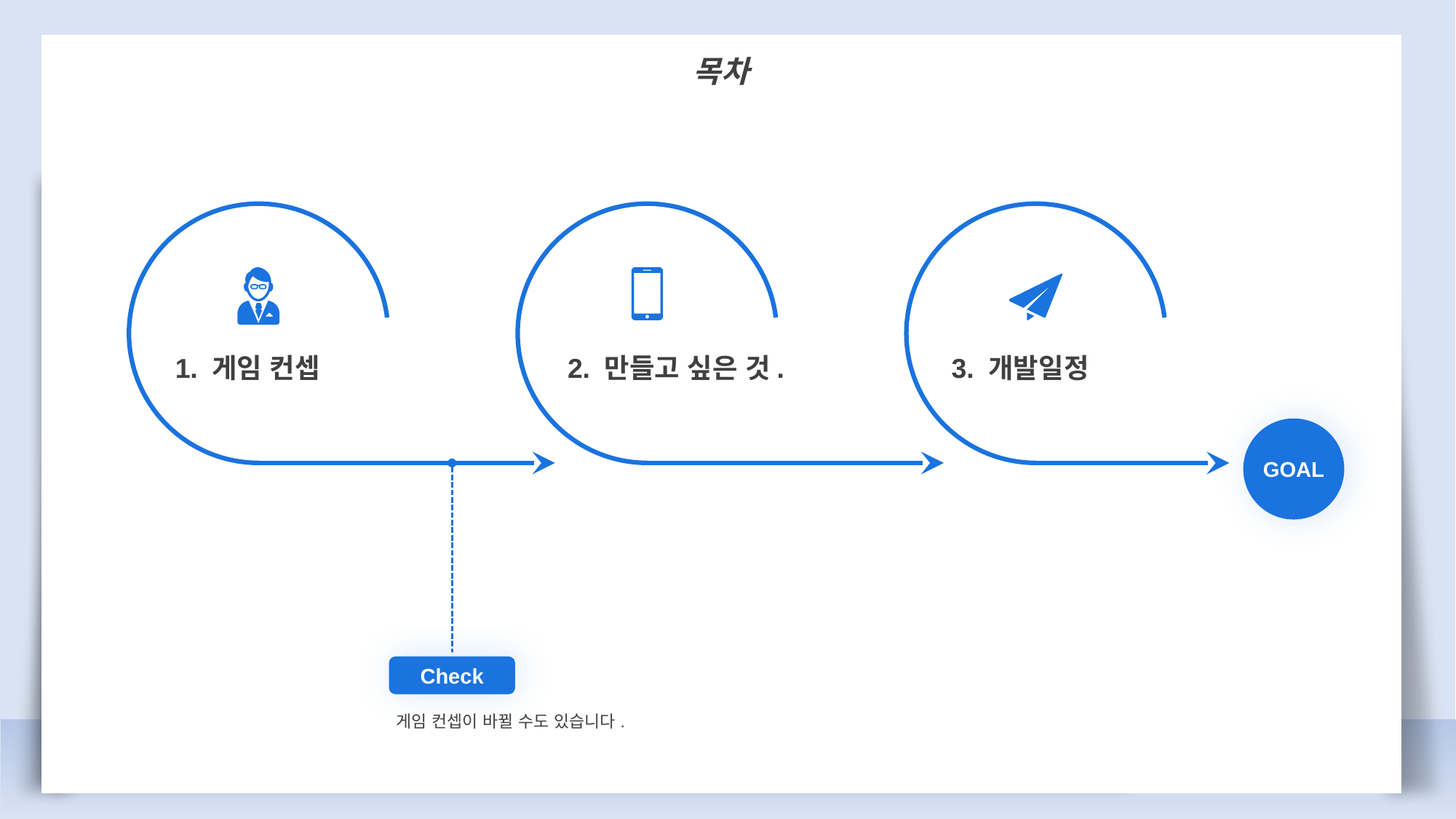

목차

1. 게임 컨셉
2. 만들고 싶은 것.
3. 개발일정
GOAL
Check
게임 컨셉이 바뀔 수도 있습니다.